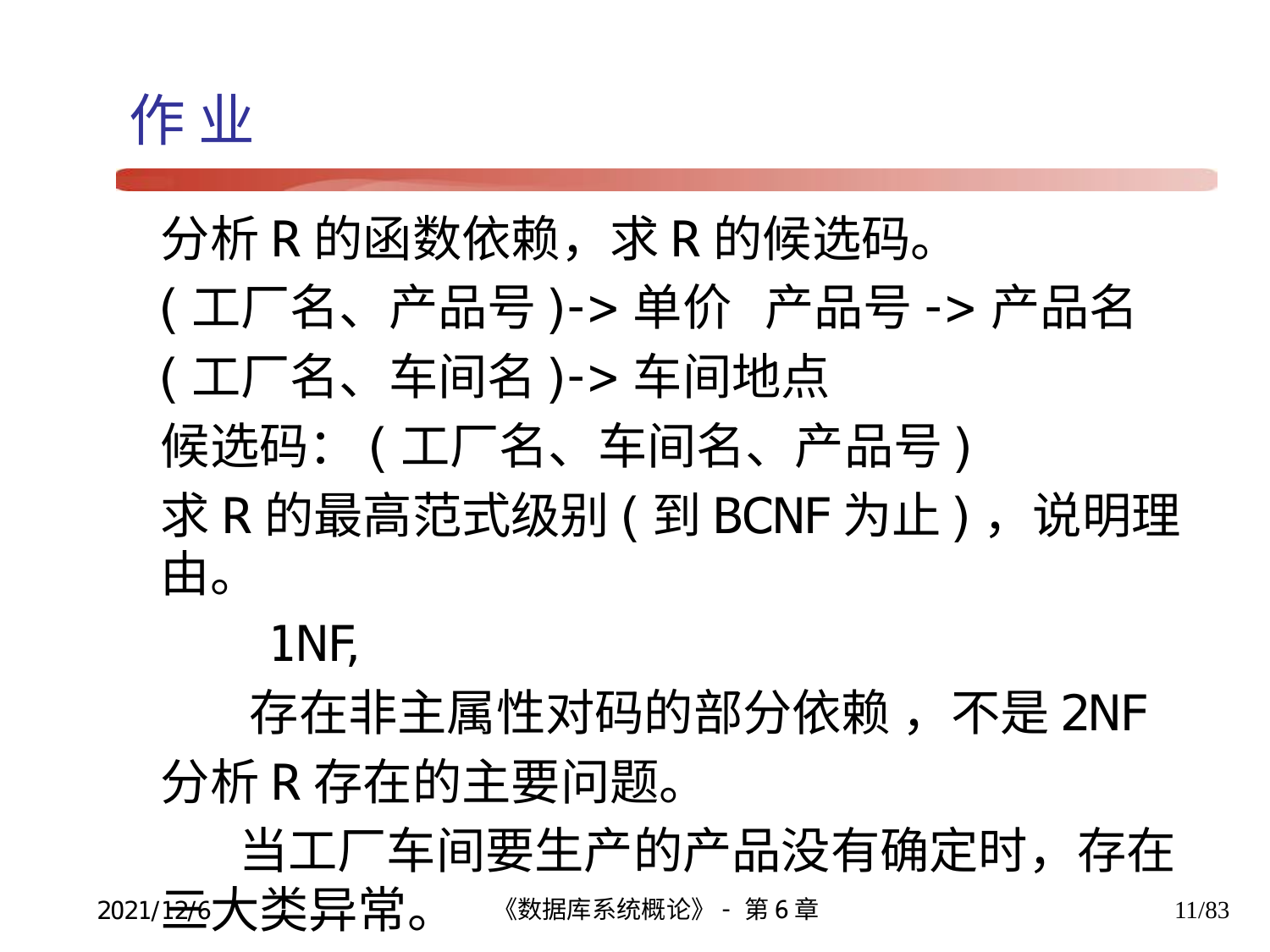

# 作 业
分析R的函数依赖，求R的候选码。
(工厂名、产品号)->单价   产品号->产品名
(工厂名、车间名)->车间地点
候选码：(工厂名、车间名、产品号)
求R的最高范式级别(到BCNF为止)，说明理由。
       1NF,
       存在非主属性对码的部分依赖 ，不是2NF
分析R存在的主要问题。
      当工厂车间要生产的产品没有确定时，存在  三大类异常。
《数据库系统概论》- 第6章
11/83
2021/12/6